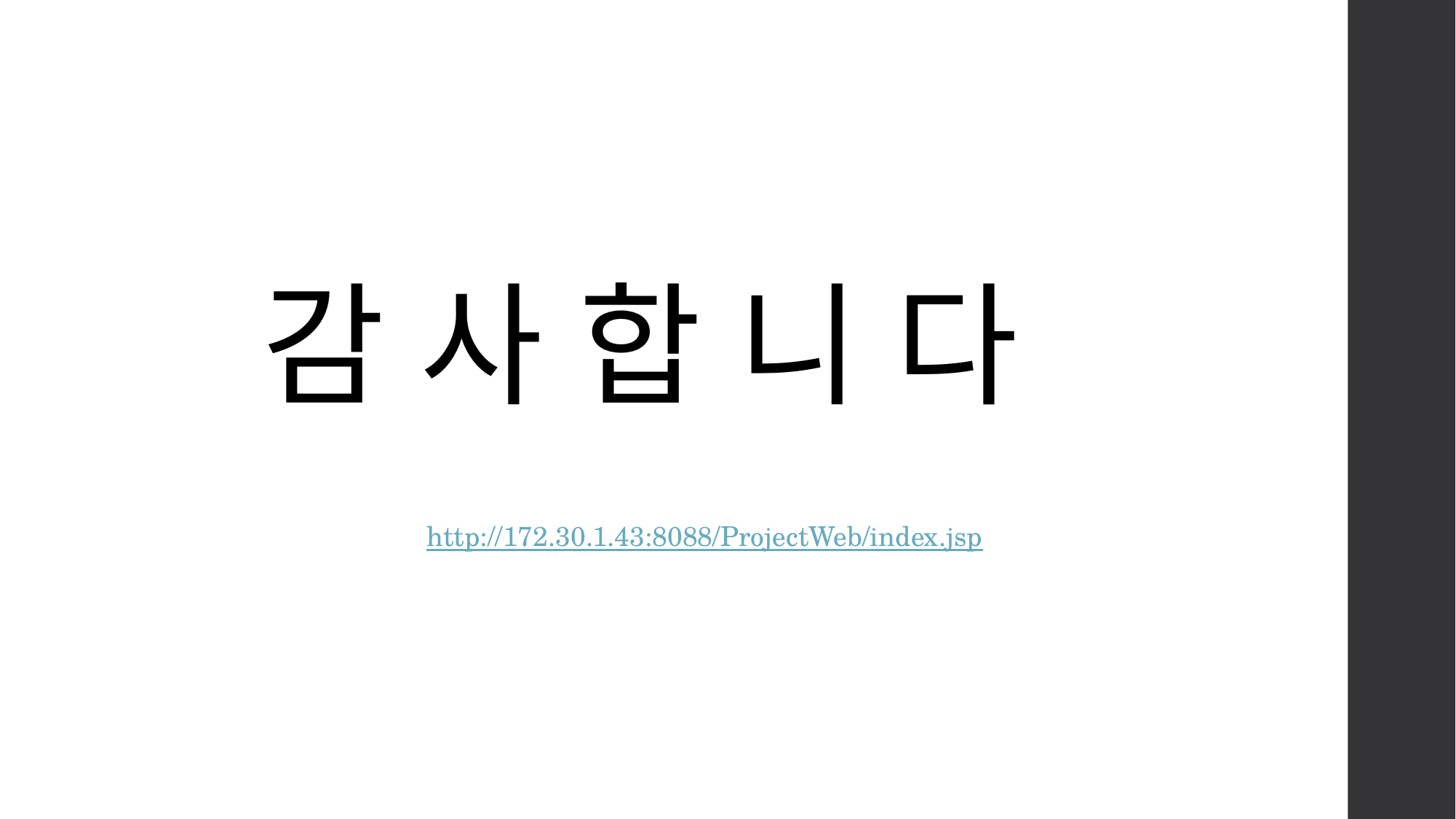

# 감 사 합 니 다
http://172.30.1.43:8088/ProjectWeb/index.jsp